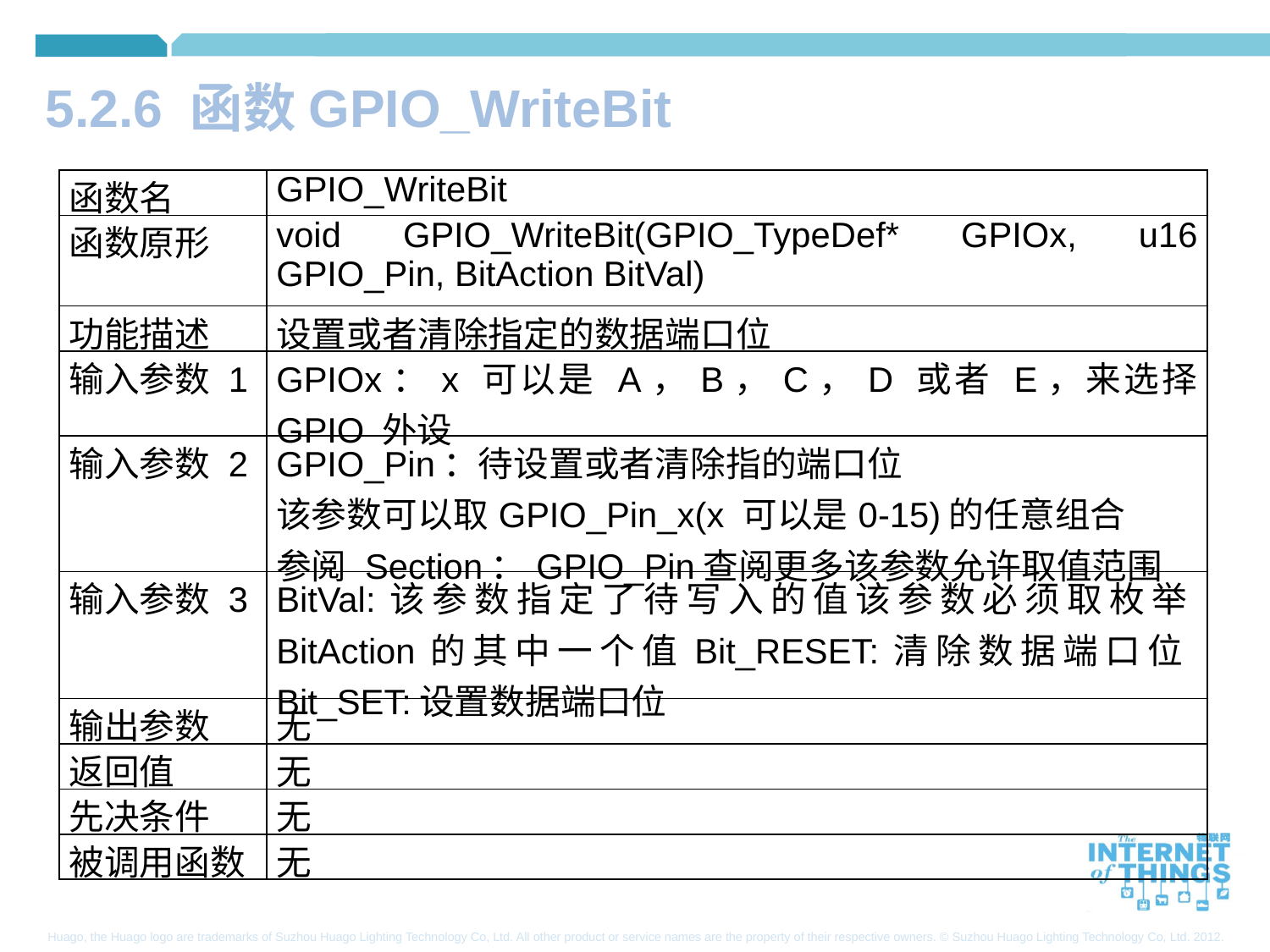

5.2.6 函数GPIO_WriteBit
| 函数名 | GPIO\_WriteBit |
| --- | --- |
| 函数原形 | void GPIO\_WriteBit(GPIO\_TypeDef\* GPIOx, u16 GPIO\_Pin, BitAction BitVal) |
| 功能描述 | 设置或者清除指定的数据端口位 |
| 输入参数 1 | GPIOx：x 可以是 A，B，C，D 或者 E，来选择 GPIO 外设 |
| 输入参数 2 | GPIO\_Pin：待设置或者清除指的端口位 该参数可以取GPIO\_Pin\_x(x 可以是0-15)的任意组合 参阅 Section：GPIO\_Pin查阅更多该参数允许取值范围 |
| 输入参数 3 | BitVal:该参数指定了待写入的值该参数必须取枚举BitAction的其中一个值Bit\_RESET:清除数据端口位 Bit\_SET:设置数据端口位 |
| 输出参数 | 无 |
| 返回值 | 无 |
| 先决条件 | 无 |
| 被调用函数 | 无 |